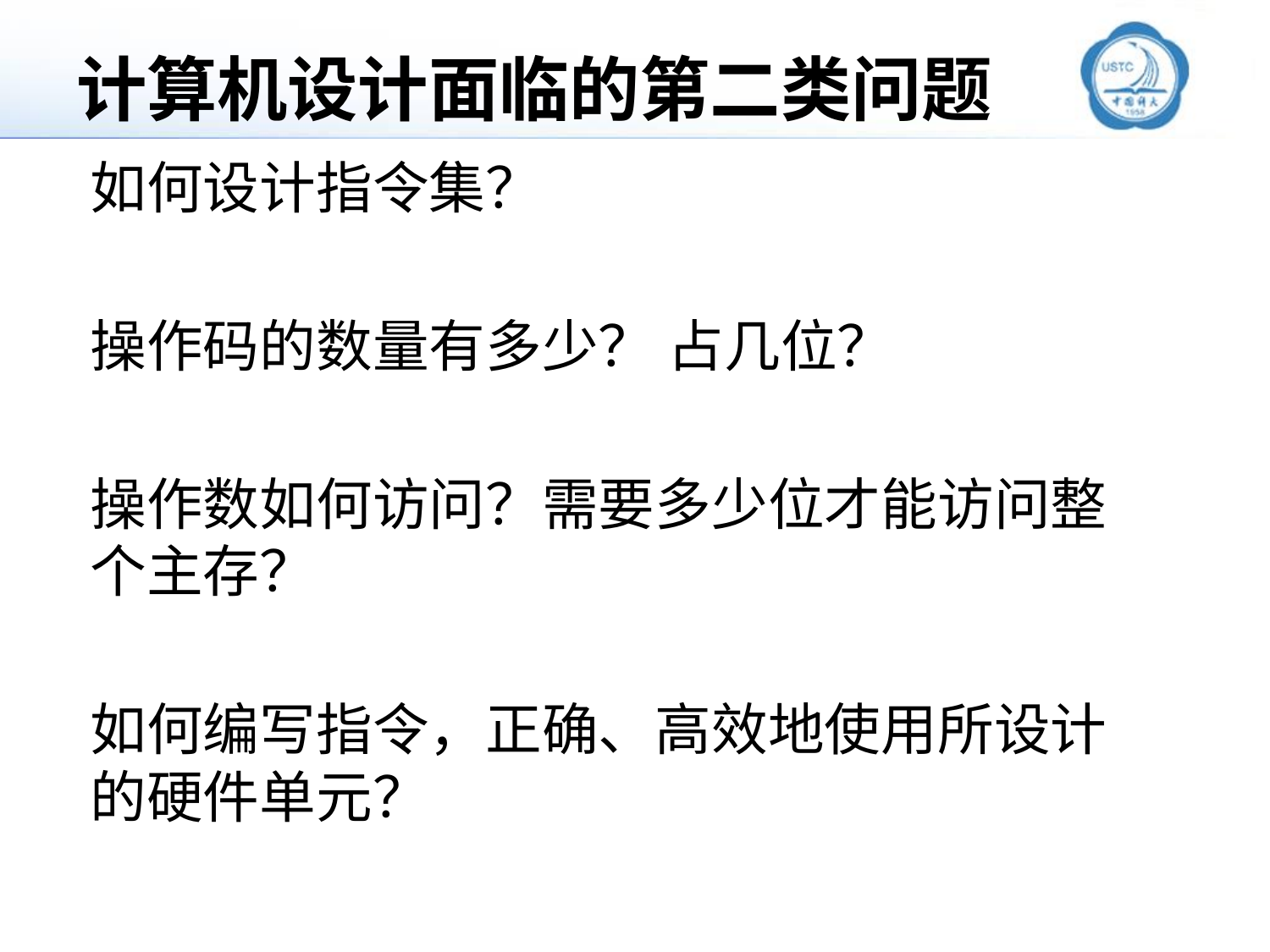

# 计算机设计面临的第二类问题
如何设计指令集？

操作码的数量有多少？ 占几位？

操作数如何访问？需要多少位才能访问整个主存？

如何编写指令，正确、高效地使用所设计的硬件单元？